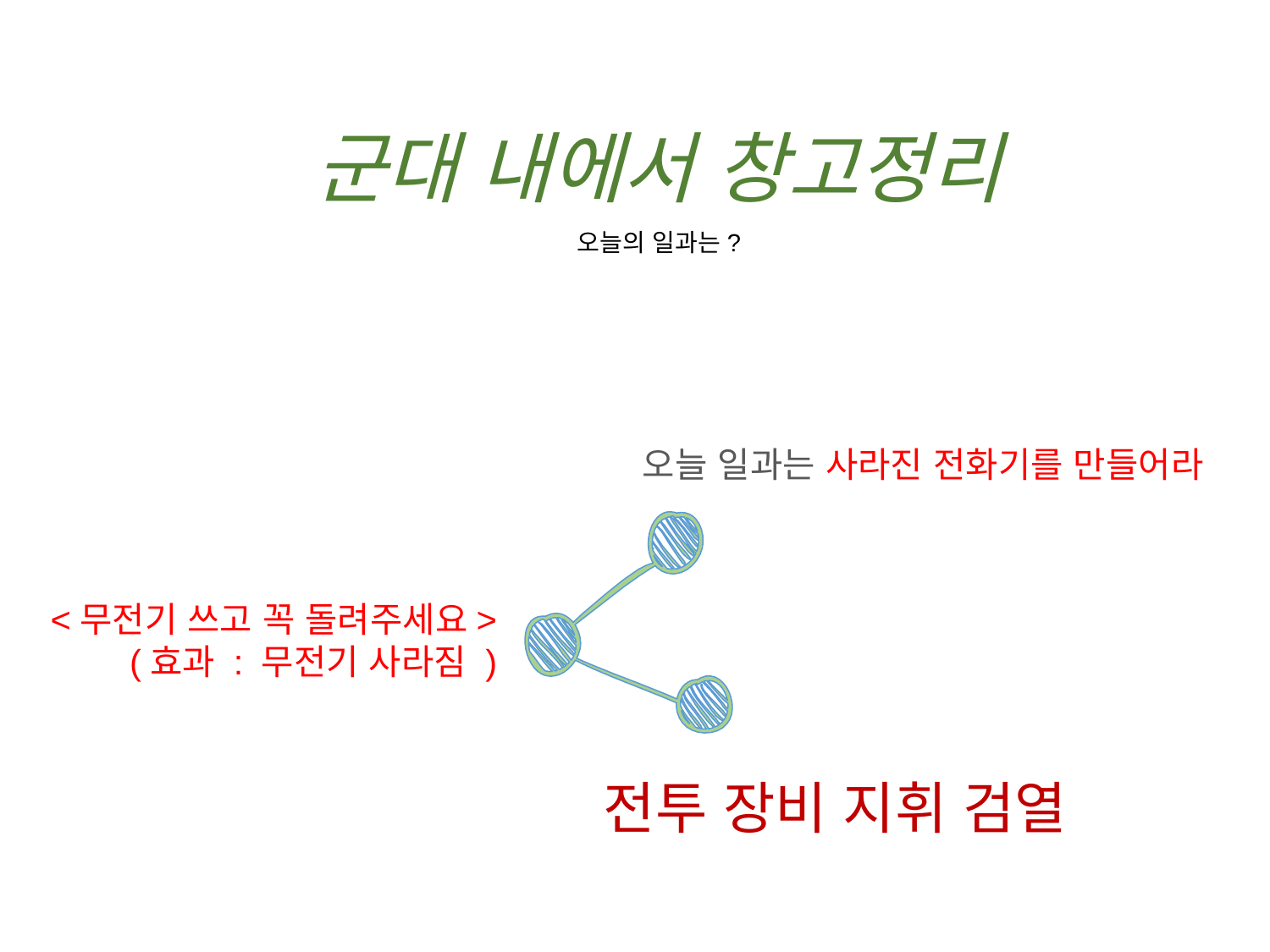

군대 내에서 창고정리
오늘의 일과는?
오늘 일과는 사라진 전화기를 만들어라

<무전기 쓰고 꼭 돌려주세요>
(효과 : 무전기 사라짐 )
전투 장비 지휘 검열